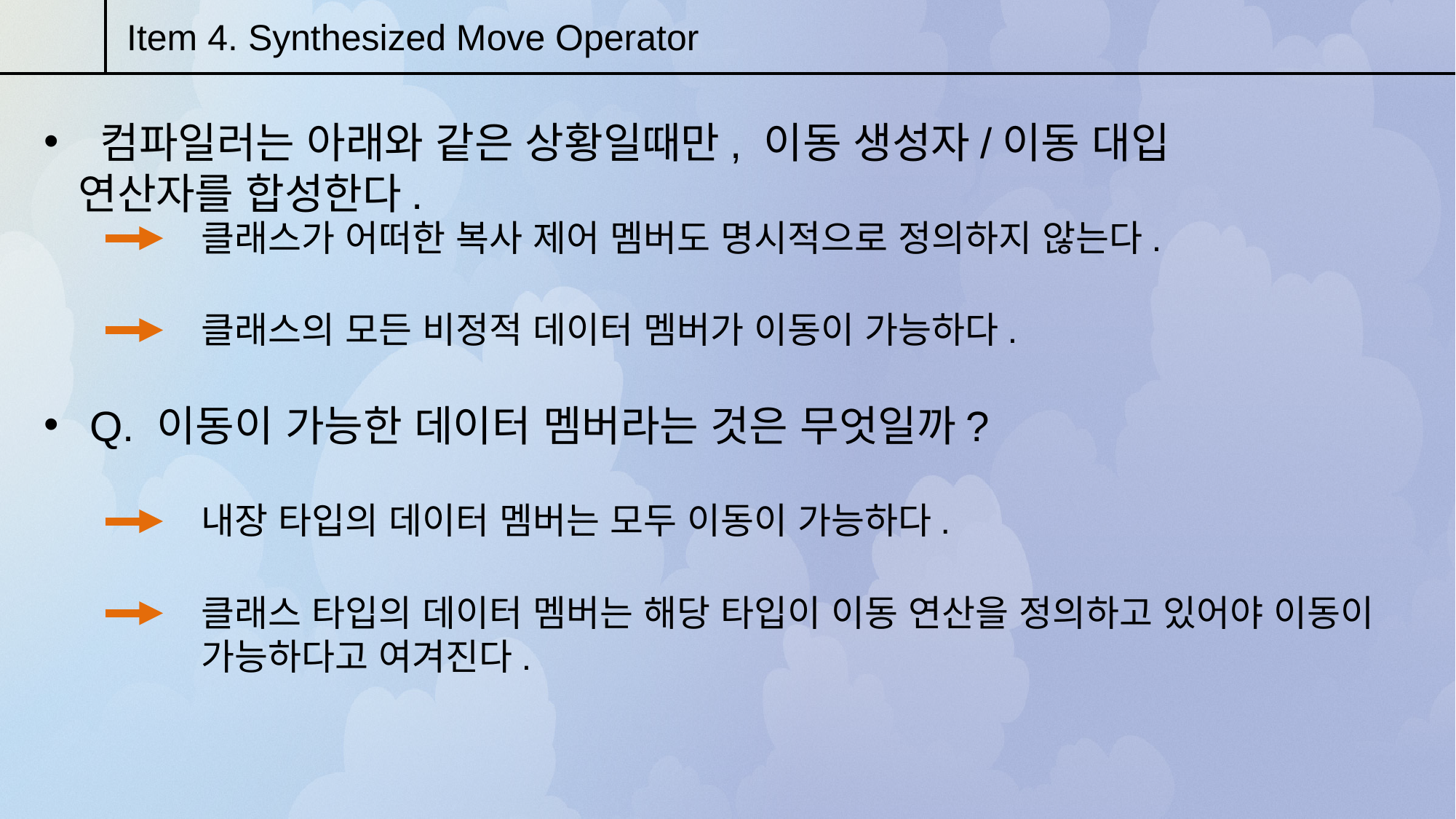

Item 4. Synthesized Move Operator
 컴파일러는 아래와 같은 상황일때만, 이동 생성자/이동 대입 연산자를 합성한다.
클래스가 어떠한 복사 제어 멤버도 명시적으로 정의하지 않는다.
클래스의 모든 비정적 데이터 멤버가 이동이 가능하다.
 Q. 이동이 가능한 데이터 멤버라는 것은 무엇일까?
내장 타입의 데이터 멤버는 모두 이동이 가능하다.
클래스 타입의 데이터 멤버는 해당 타입이 이동 연산을 정의하고 있어야 이동이 가능하다고 여겨진다.